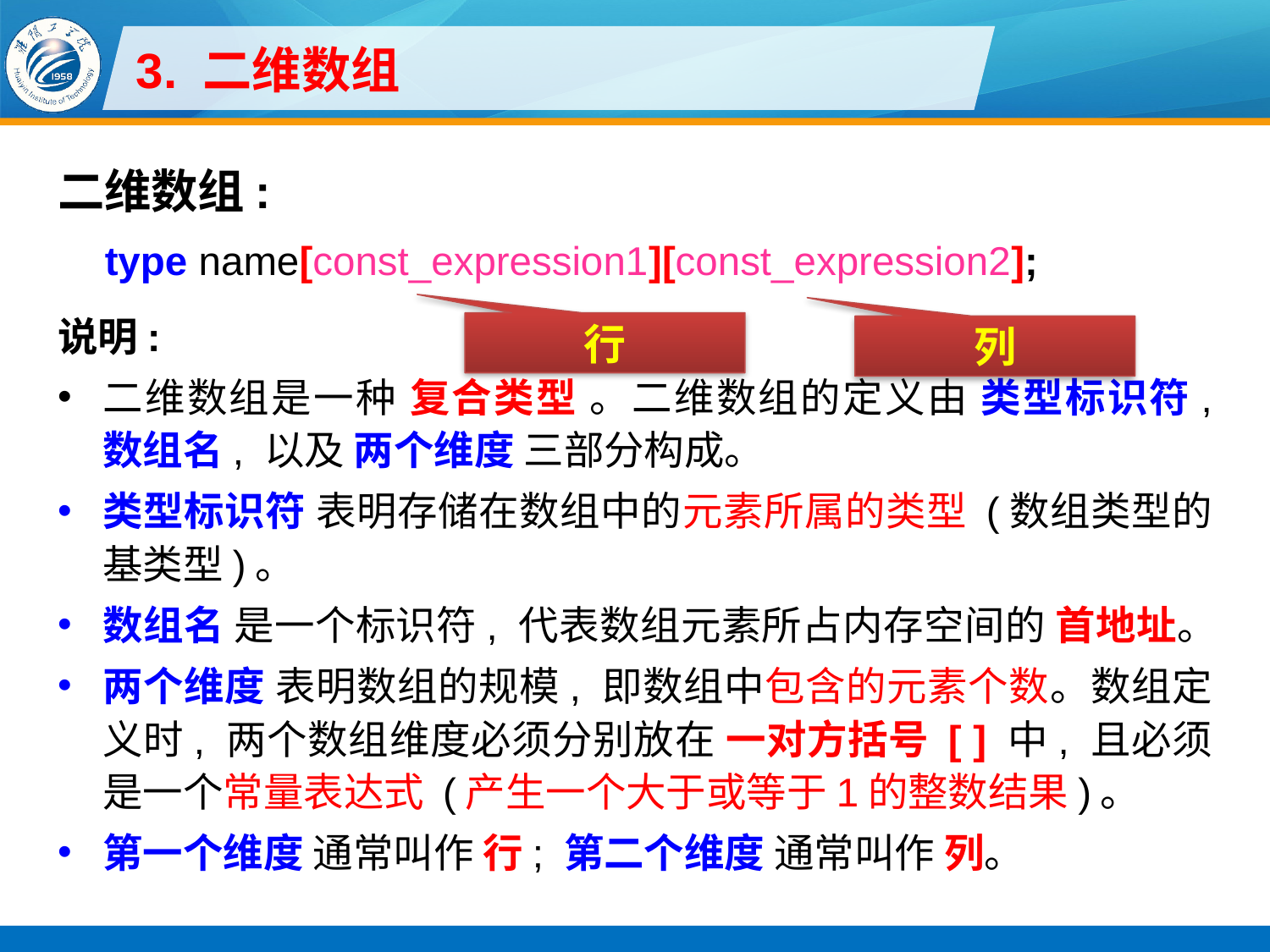

# 3. 二维数组
二维数组:
type name[const_expression1][const_expression2];
说明:
二维数组是一种 复合类型 。二维数组的定义由 类型标识符, 数组名, 以及 两个维度 三部分构成。
类型标识符 表明存储在数组中的元素所属的类型 (数组类型的基类型)。
数组名 是一个标识符, 代表数组元素所占内存空间的 首地址。
两个维度 表明数组的规模, 即数组中包含的元素个数。数组定义时, 两个数组维度必须分别放在 一对方括号 [ ] 中, 且必须是一个常量表达式 (产生一个大于或等于1的整数结果)。
第一个维度 通常叫作 行; 第二个维度 通常叫作 列。

行
列